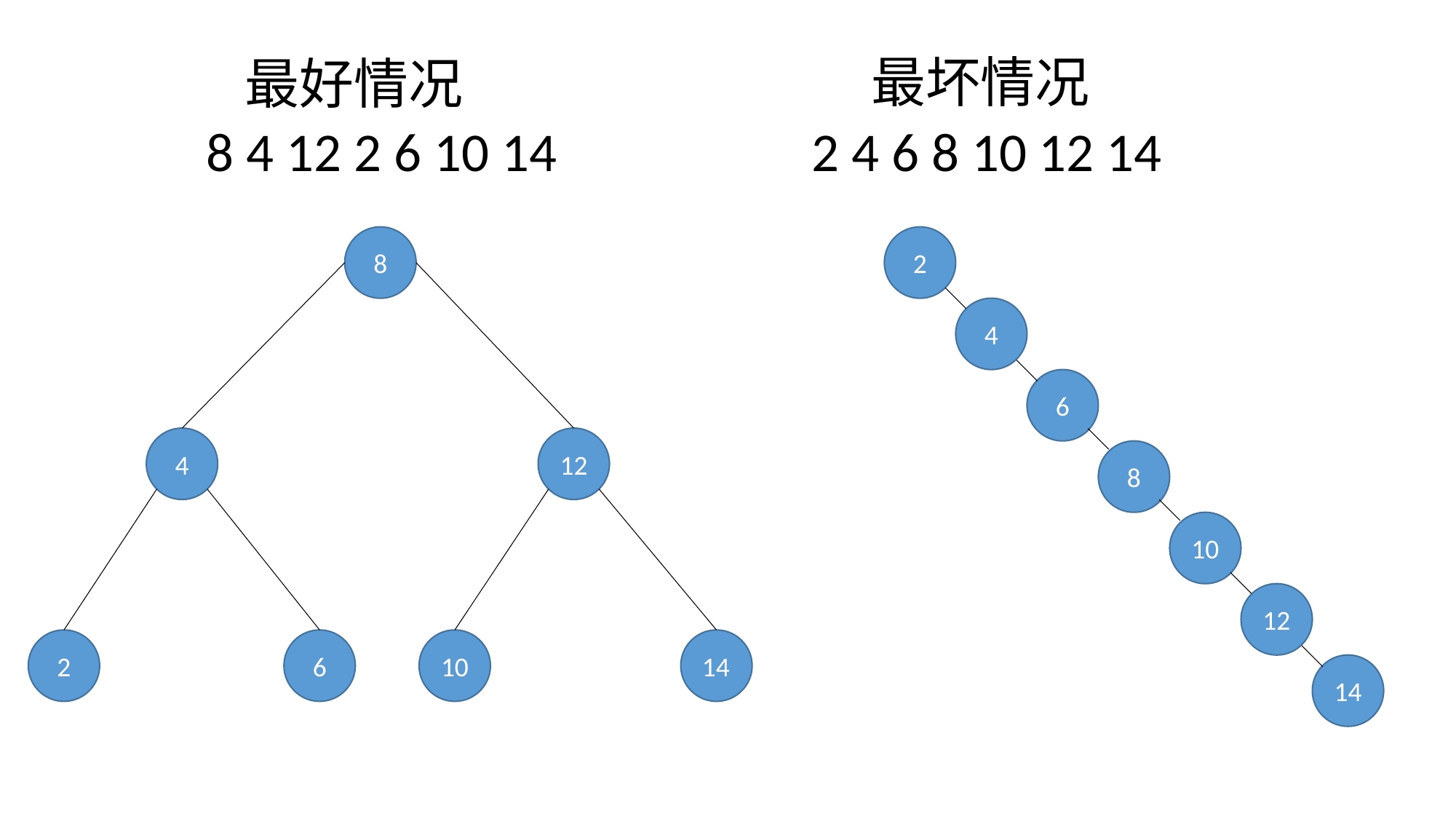

最坏情况
最好情况
8 4 12 2 6 10 14
2 4 6 8 10 12 14
8
2
4
6
4
12
8
10
12
10
14
2
6
14